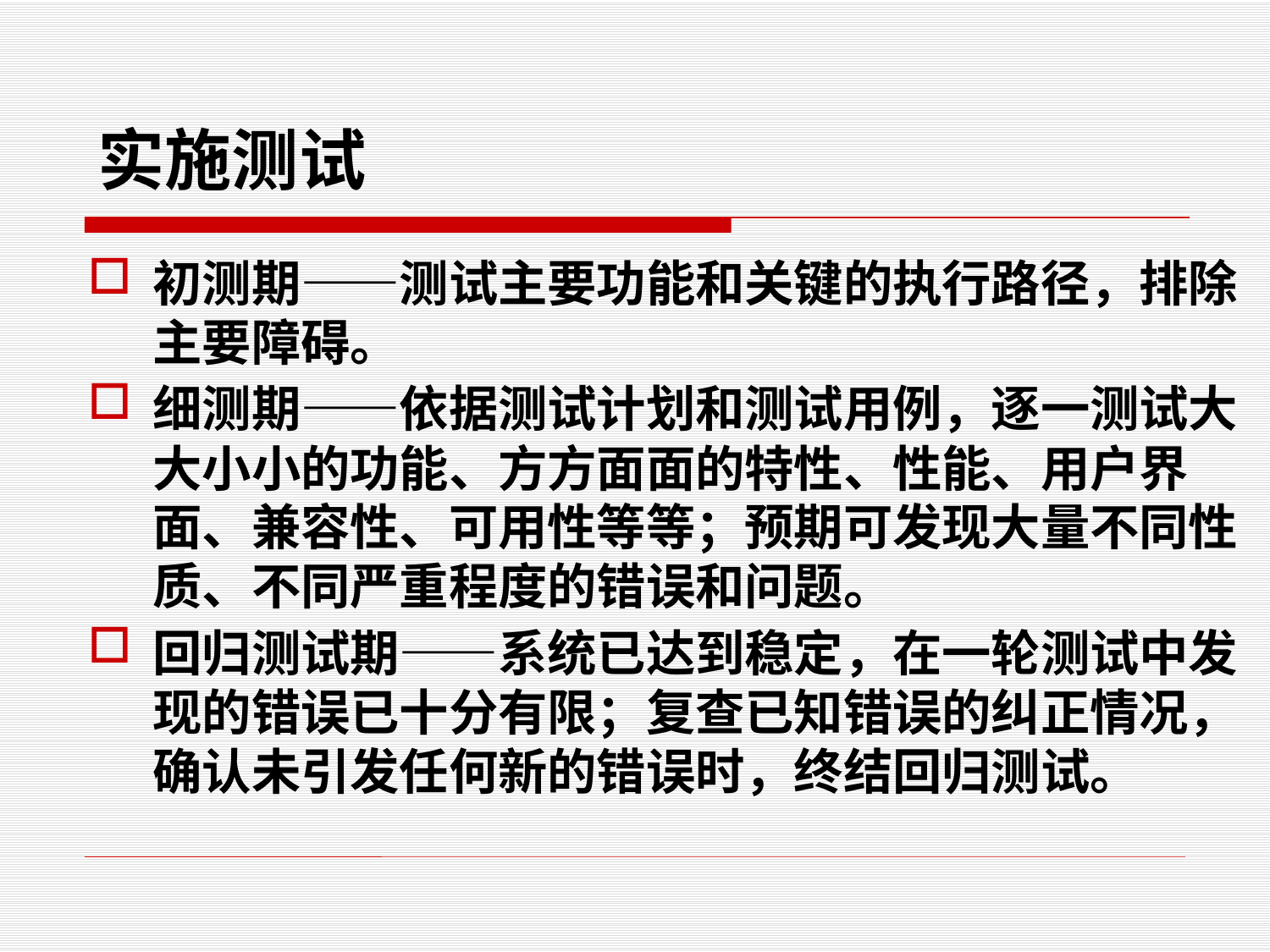

# 实施测试
初测期——测试主要功能和关键的执行路径，排除主要障碍。
细测期——依据测试计划和测试用例，逐一测试大大小小的功能、方方面面的特性、性能、用户界面、兼容性、可用性等等；预期可发现大量不同性质、不同严重程度的错误和问题。
回归测试期——系统已达到稳定，在一轮测试中发现的错误已十分有限；复查已知错误的纠正情况，确认未引发任何新的错误时，终结回归测试。